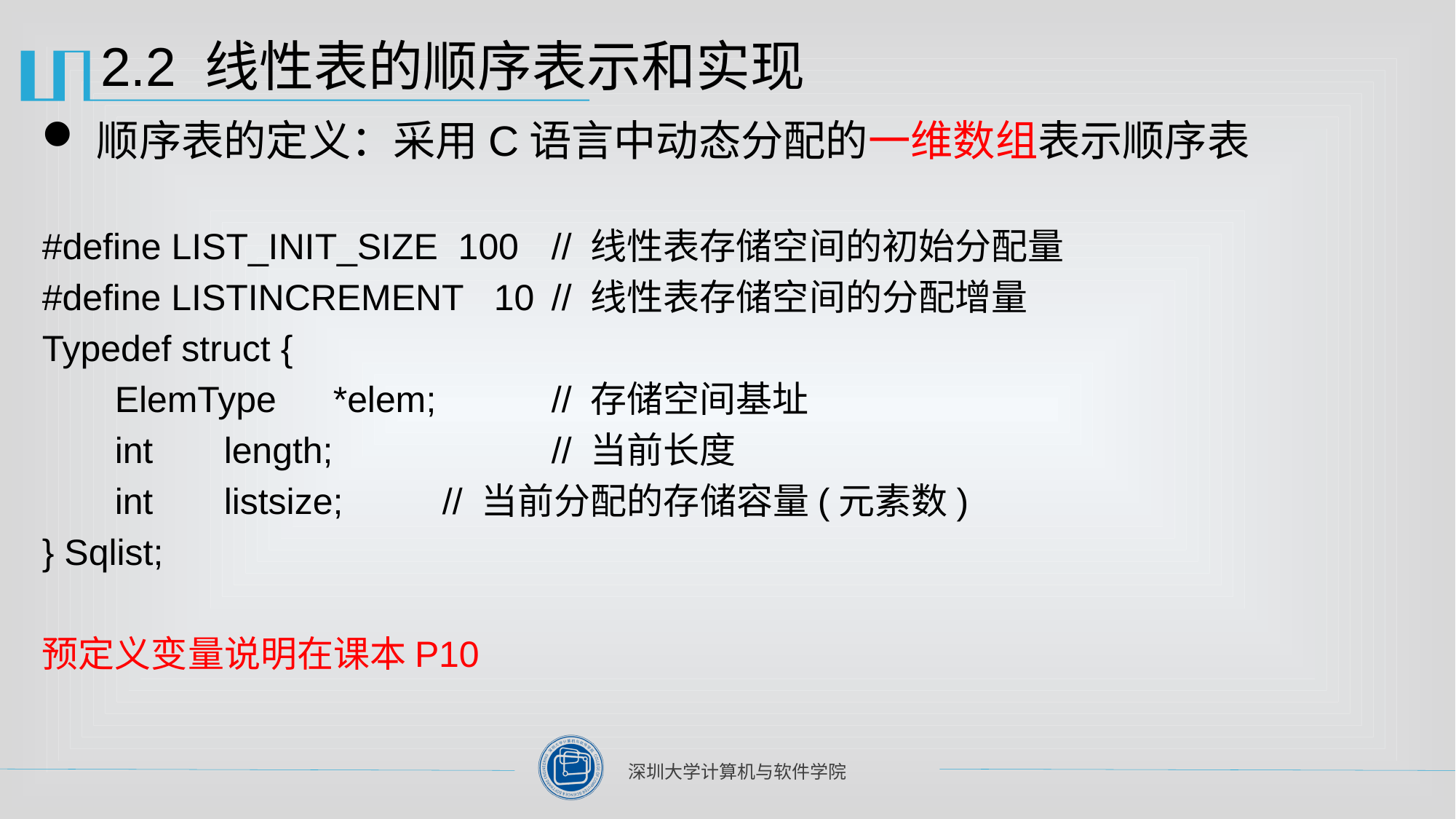

# 2.2 线性表的顺序表示和实现
顺序表的定义：采用C语言中动态分配的一维数组表示顺序表

#define LIST_INIT_SIZE  100	// 线性表存储空间的初始分配量
#define LISTINCREMENT   10	// 线性表存储空间的分配增量
Typedef struct {
	ElemType	*elem;		// 存储空间基址
	int	length;		// 当前长度
	int 	listsize;	// 当前分配的存储容量(元素数)
} Sqlist;

预定义变量说明在课本P10

11